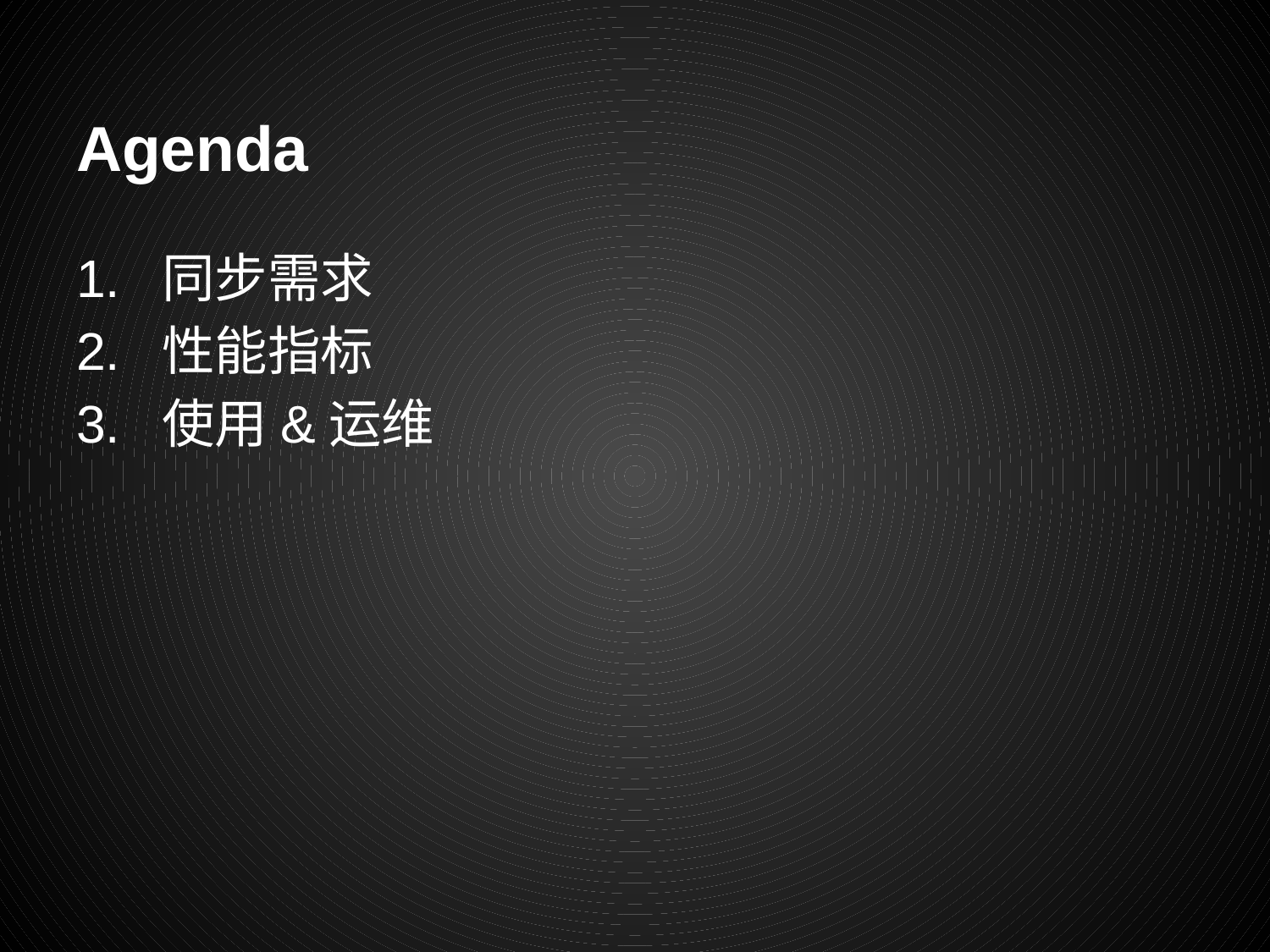

# Agenda
1.  同步需求
2.  性能指标
3.  使用&运维